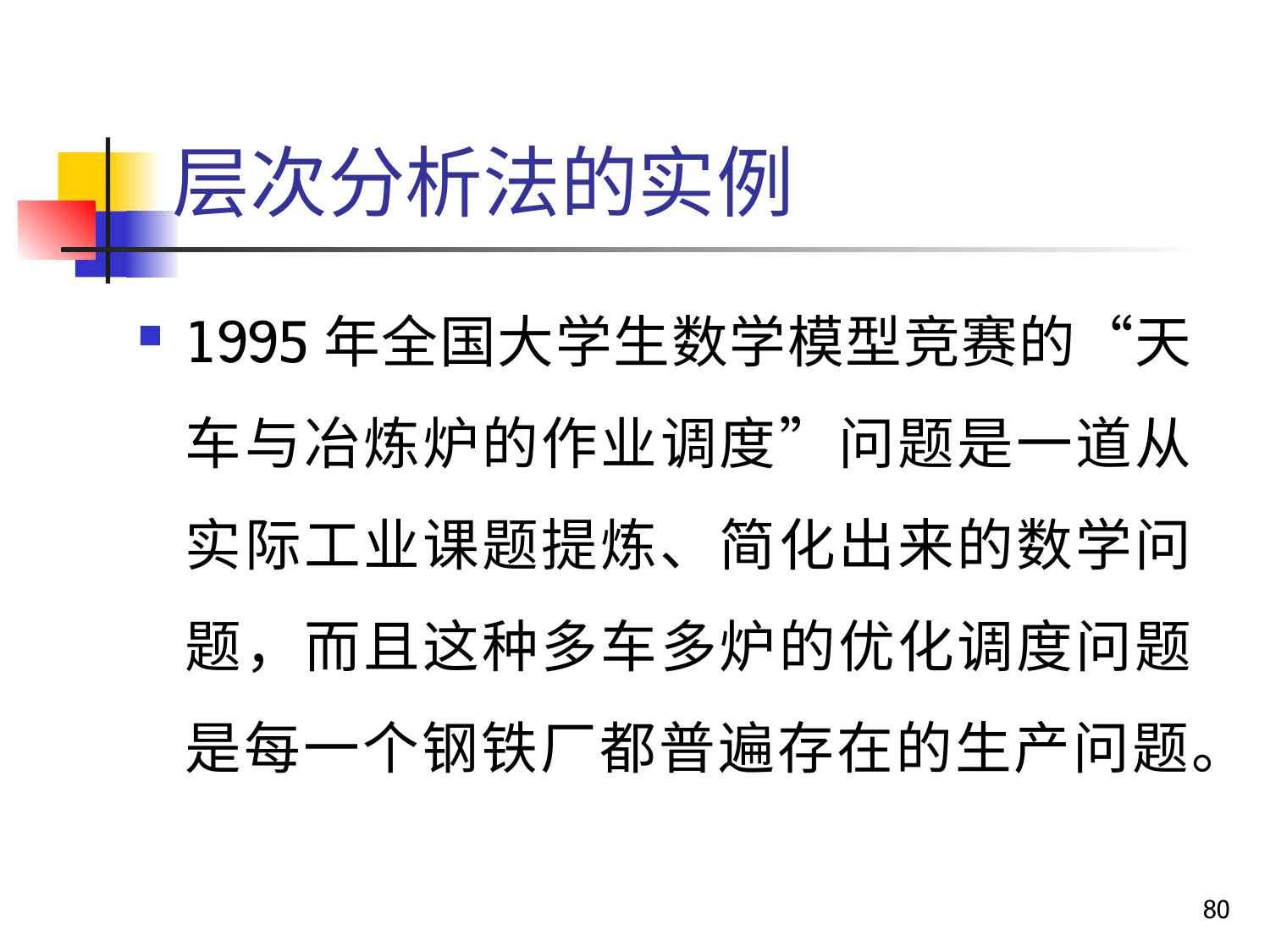

# 层次分析法的实例
1995年全国大学生数学模型竞赛的“天车与冶炼炉的作业调度”问题是一道从实际工业课题提炼、简化出来的数学问题，而且这种多车多炉的优化调度问题是每一个钢铁厂都普遍存在的生产问题。
80